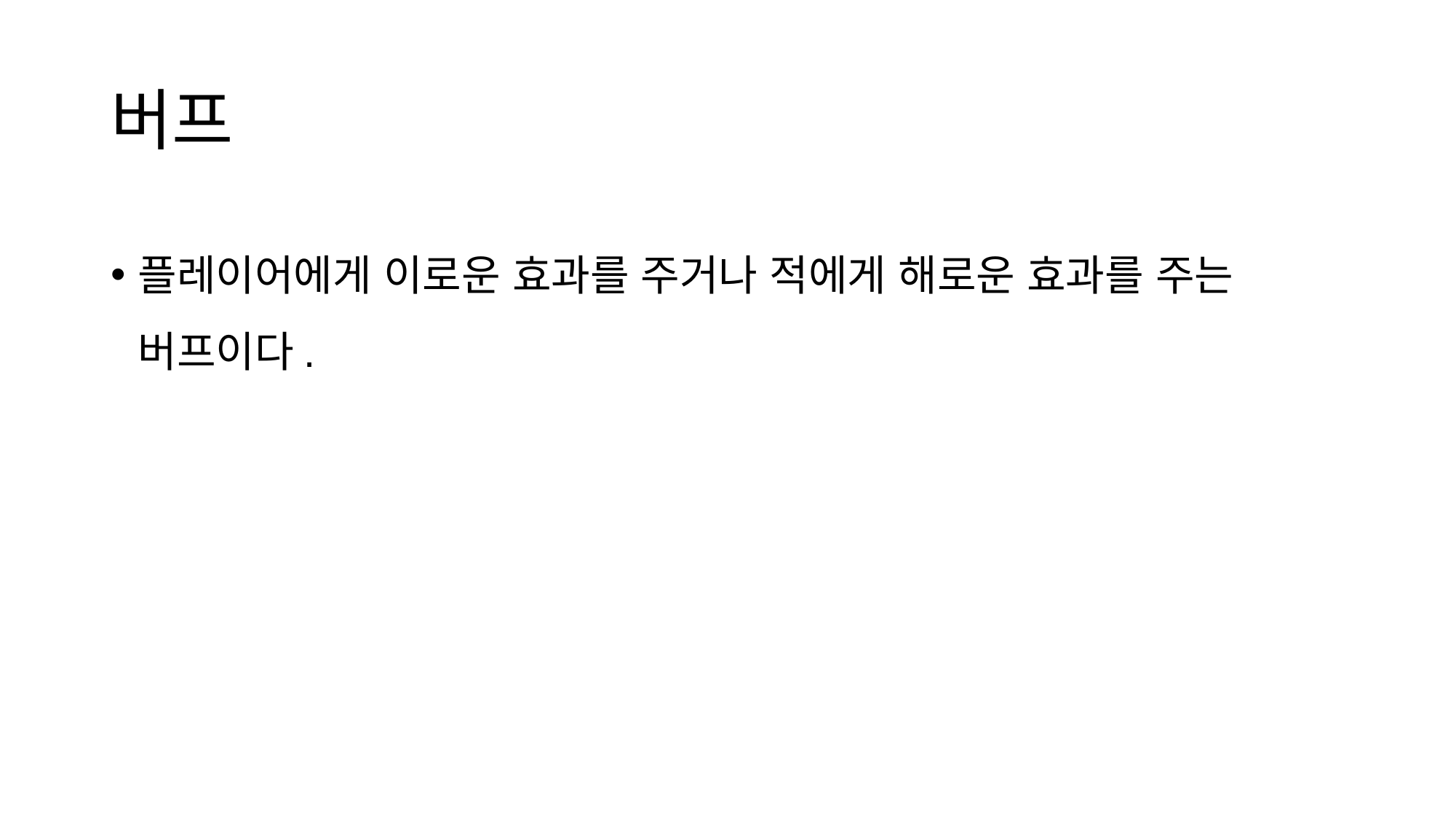

# 버프
플레이어에게 이로운 효과를 주거나 적에게 해로운 효과를 주는 버프이다.